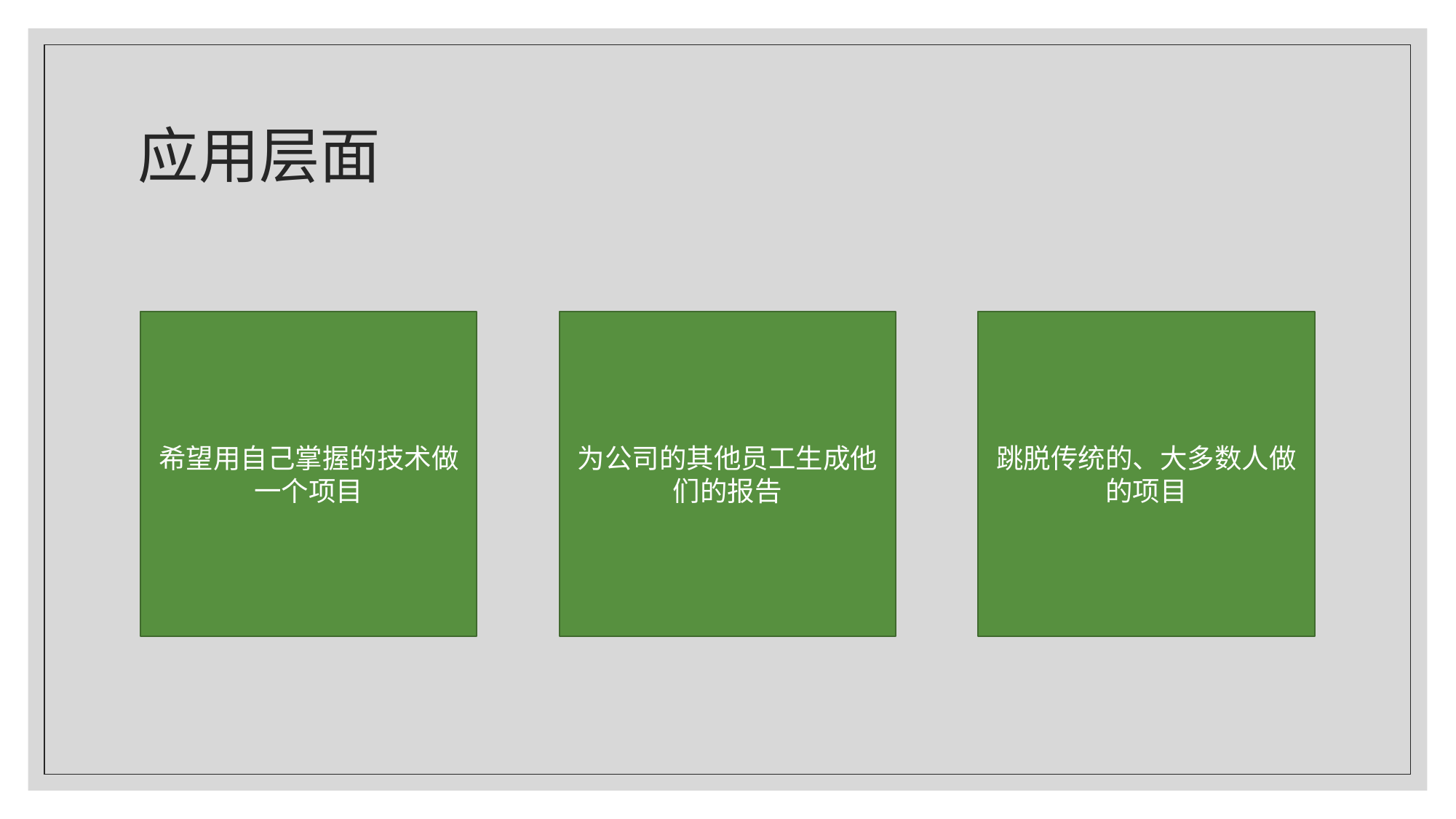

# 应用层面
为公司的其他员工生成他们的报告
跳脱传统的、大多数人做的项目
希望用自己掌握的技术做一个项目